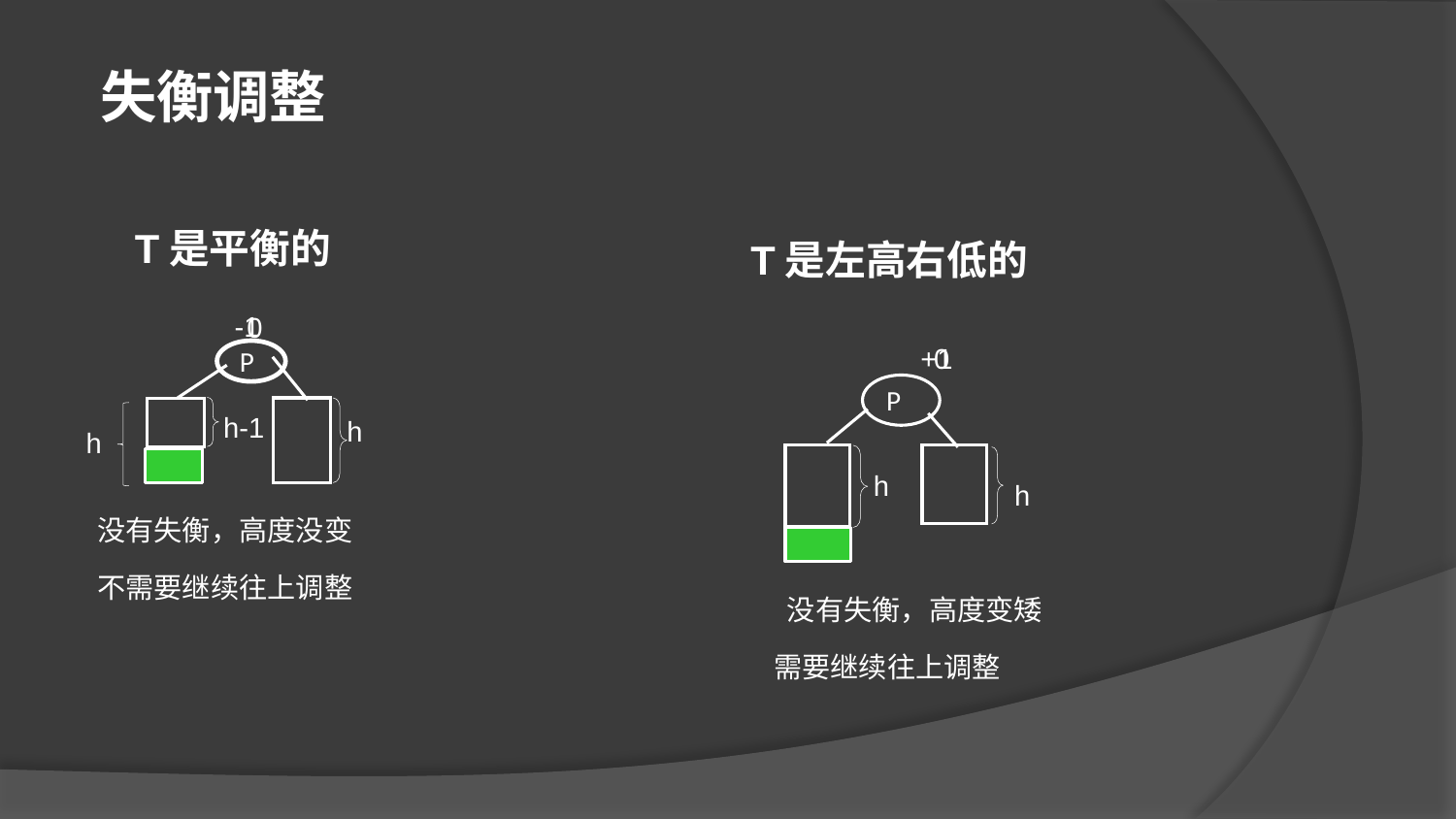

失衡调整
T是平衡的
T是左高右低的
-1
0
+1
0
  P

h-1
h

  P

h

h
h
没有失衡，高度没变
不需要继续往上调整
 没有失衡，高度变矮
需要继续往上调整